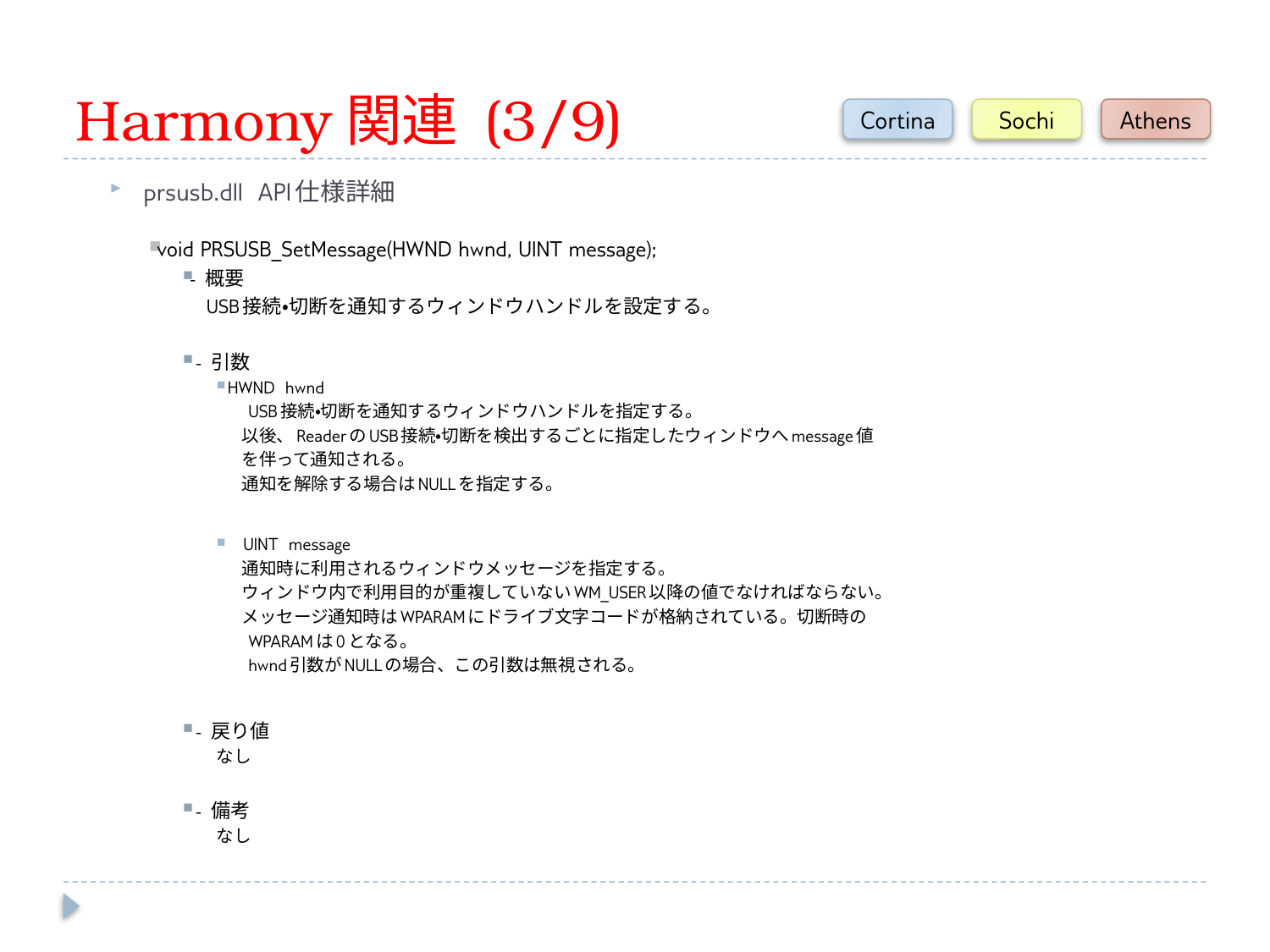

# Harmony関連 (3/9)
Cortina
Sochi
Athens
prsusb.dll  API仕様詳細

void PRSUSB_SetMessage(HWND hwnd, UINT message);
- 概要
    USB接続・切断を通知するウィンドウハンドルを設定する。

 - 引数
 HWND  hwnd
      USB接続・切断を通知するウィンドウハンドルを指定する。
      以後、ReaderのUSB接続・切断を検出するごとに指定したウィンドウへmessage値
      を伴って通知される。
      通知を解除する場合はNULLを指定する。

    UINT  message
      通知時に利用されるウィンドウメッセージを指定する。
      ウィンドウ内で利用目的が重複していないWM_USER以降の値でなければならない。
      メッセージ通知時はWPARAMにドライブ文字コードが格納されている。切断時の
      WPARAMは0となる。
      hwnd引数がNULLの場合、この引数は無視される。

 - 戻り値
なし

 - 備考
なし